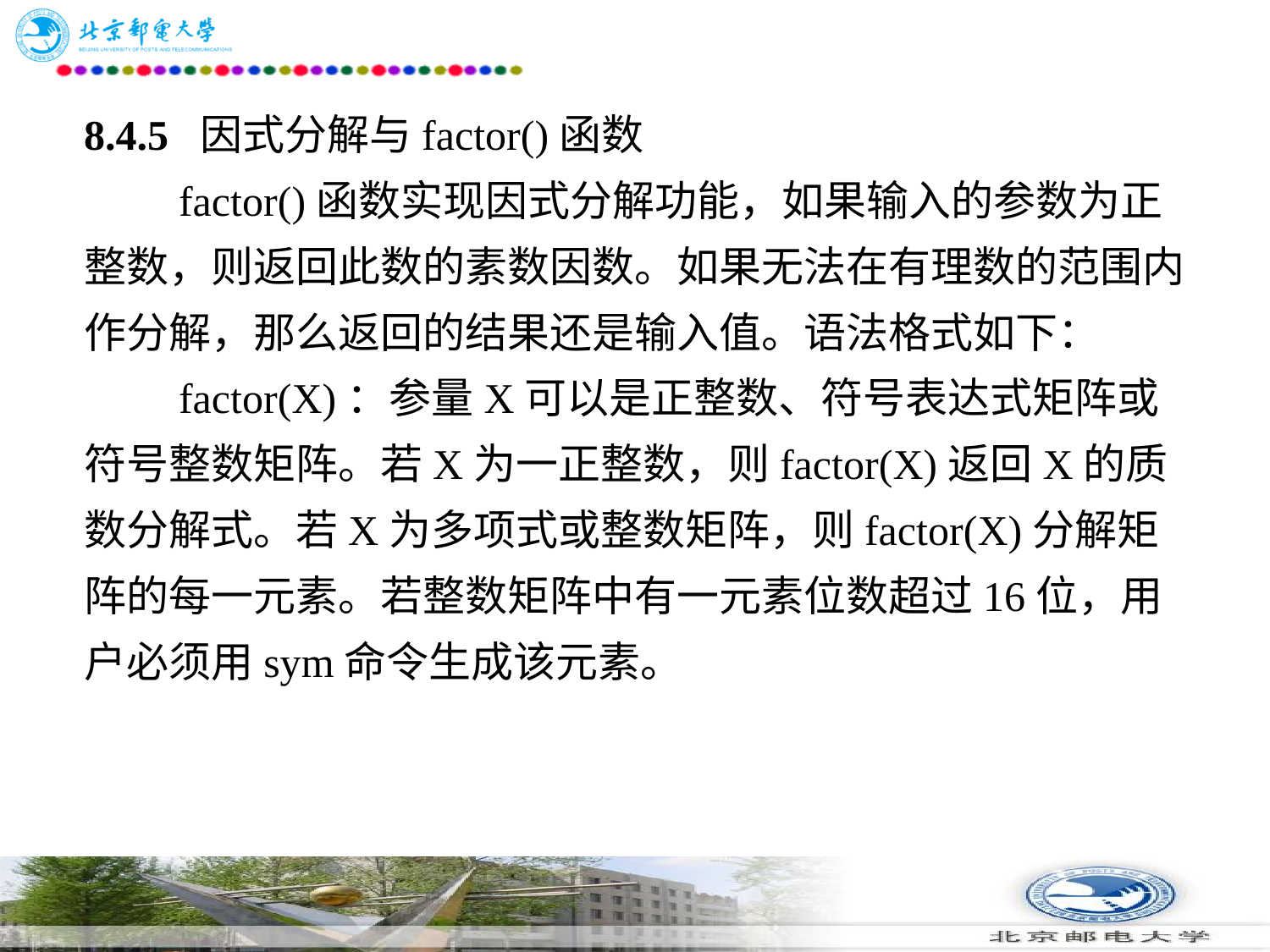

# 8.4.5  因式分解与factor()函数 　　factor()函数实现因式分解功能，如果输入的参数为正整数，则返回此数的素数因数。如果无法在有理数的范围内作分解，那么返回的结果还是输入值。语法格式如下： 　　factor(X)：参量X可以是正整数、符号表达式矩阵或符号整数矩阵。若X为一正整数，则factor(X)返回X的质数分解式。若X为多项式或整数矩阵，则factor(X)分解矩阵的每一元素。若整数矩阵中有一元素位数超过16位，用户必须用sym命令生成该元素。